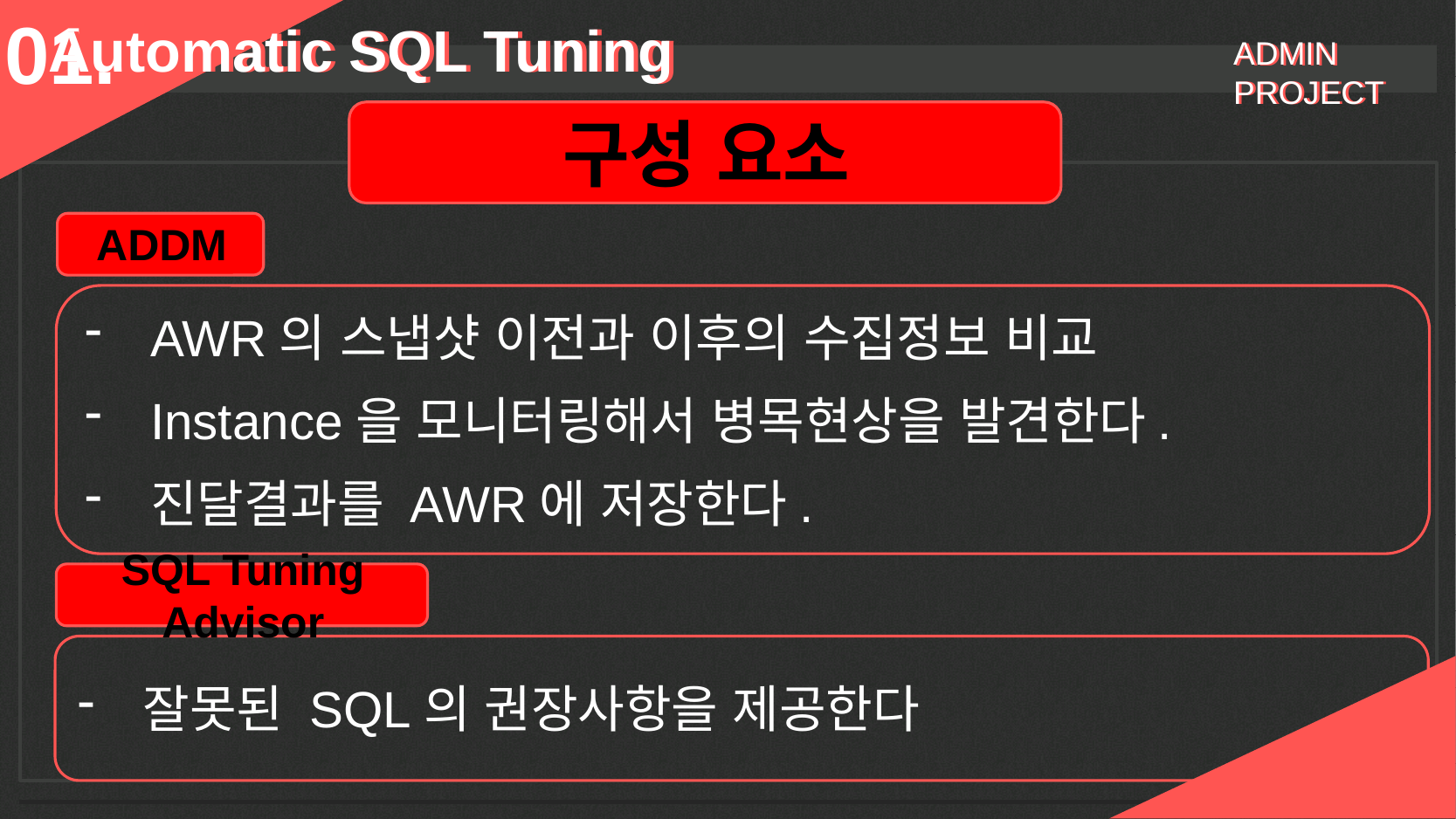

01.

Automatic SQL Tuning
Automatic SQL Tuning
ADMIN PROJECT
ADMIN PROJECT
구성 요소
ADDM
AWR의 스냅샷 이전과 이후의 수집정보 비교
Instance을 모니터링해서 병목현상을 발견한다.
진달결과를 AWR에 저장한다.
SQL Tuning Advisor
잘못된 SQL의 권장사항을 제공한다